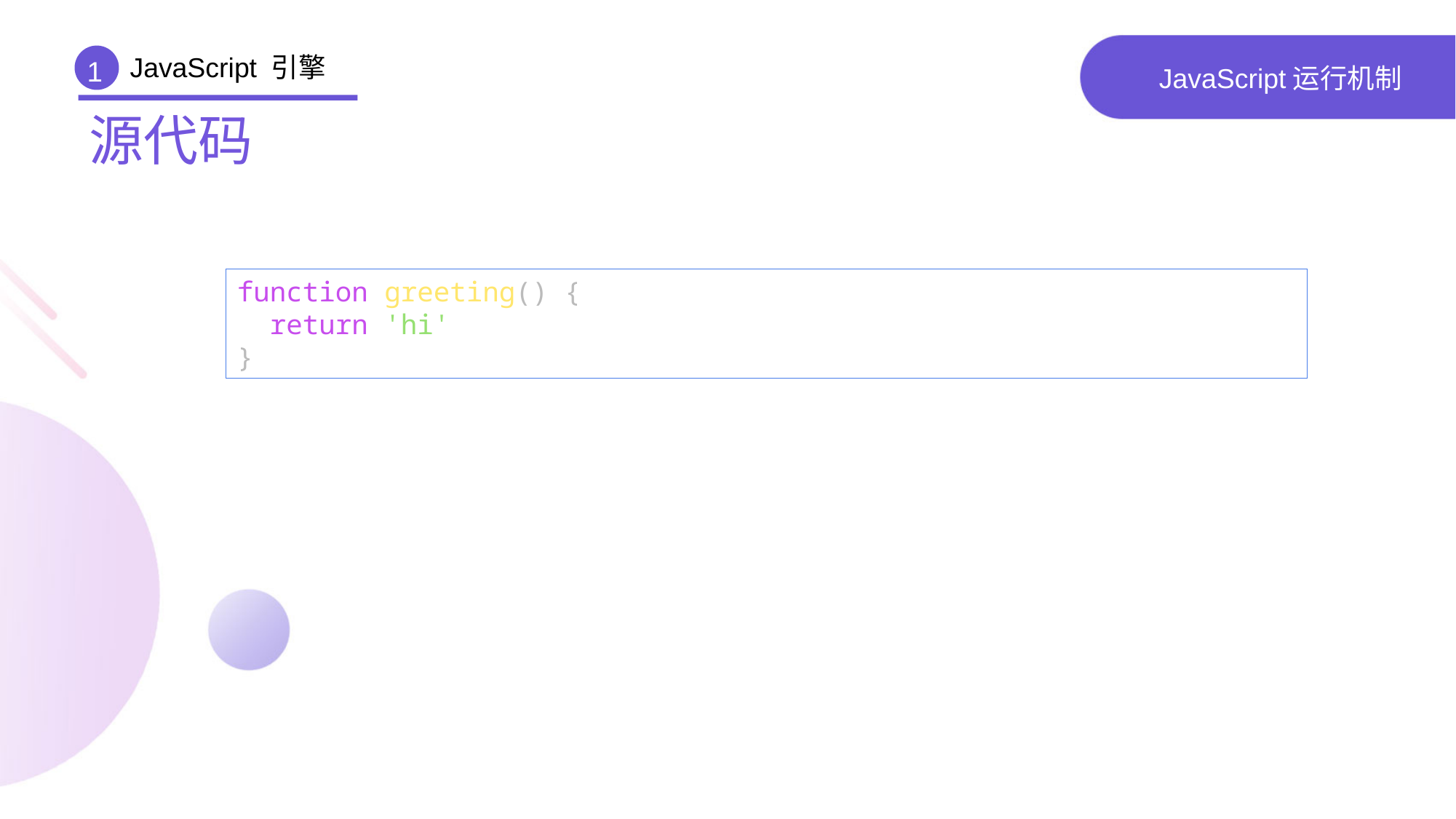

JavaScript 引擎
1
# JavaScript运行机制
源代码
function greeting() {
  return 'hi'
}